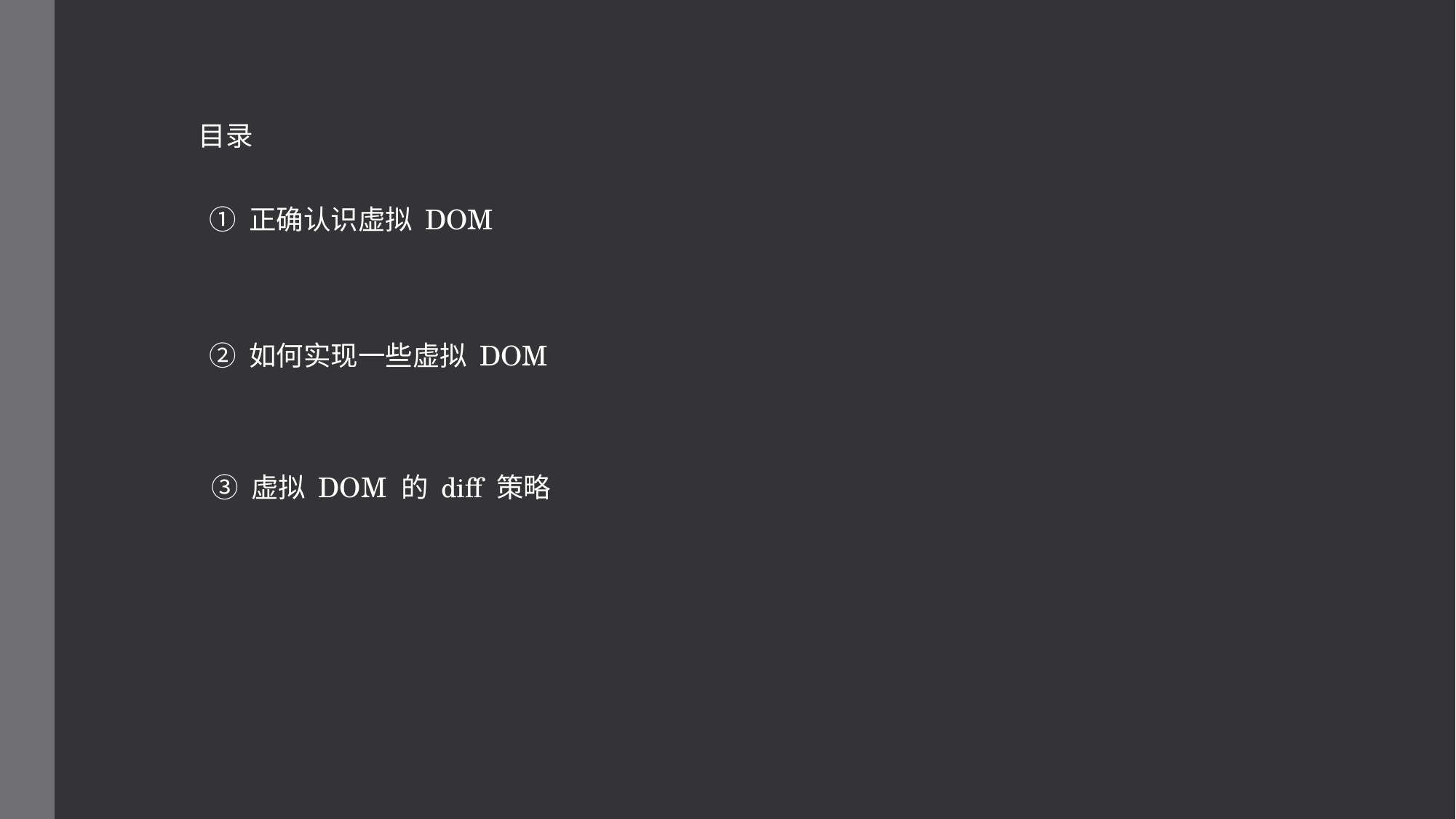

目录
① 正确认识虚拟 DOM
② 如何实现一些虚拟 DOM
③ 虚拟 DOM 的 diff 策略